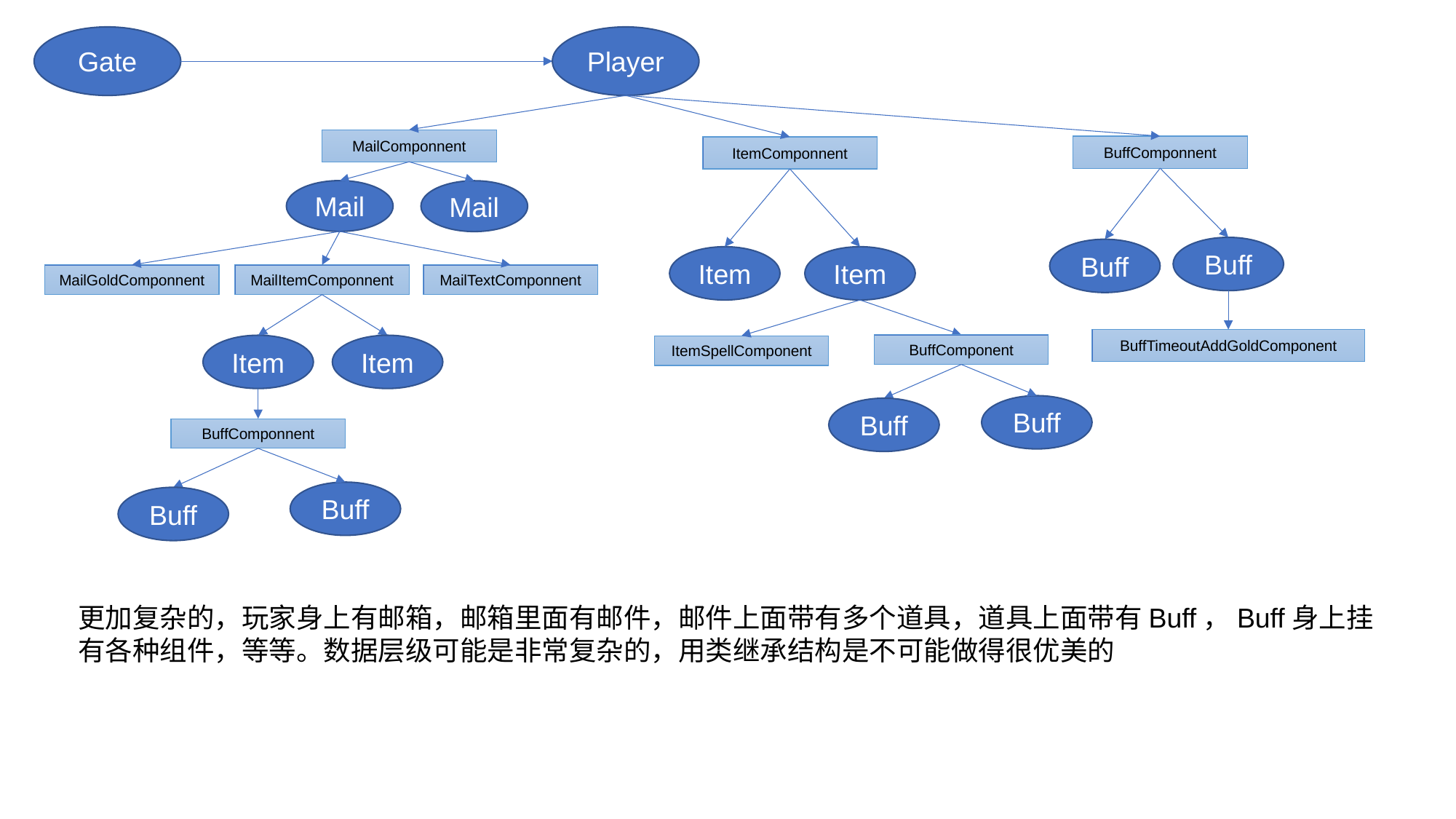

Gate
Player
MailComponnent
BuffComponnent
ItemComponnent
Mail
Mail
Buff
Buff
Item
Item
MailGoldComponnent
MailItemComponnent
MailTextComponnent
BuffTimeoutAddGoldComponent
BuffComponent
Item
Item
ItemSpellComponent
Buff
Buff
BuffComponnent
Buff
Buff
更加复杂的，玩家身上有邮箱，邮箱里面有邮件，邮件上面带有多个道具，道具上面带有Buff，Buff身上挂有各种组件，等等。数据层级可能是非常复杂的，用类继承结构是不可能做得很优美的